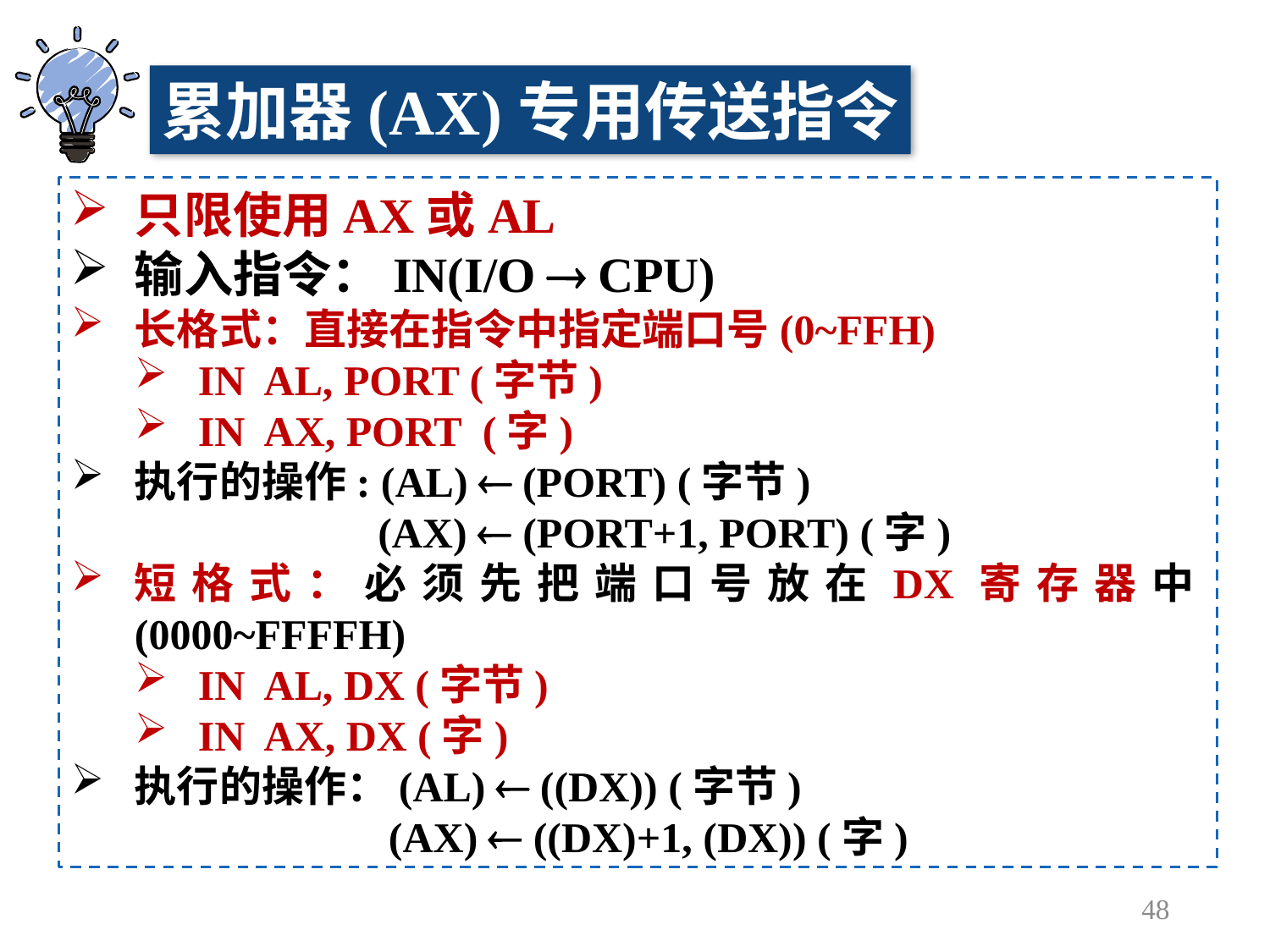

累加器(AX)专用传送指令
只限使用AX或AL
输入指令：IN(I/O → CPU)
长格式：直接在指令中指定端口号(0~FFH)
IN  AL, PORT (字节)
IN  AX, PORT  (字)
执行的操作: (AL) ← (PORT) (字节)
		     (AX) ← (PORT+1, PORT) (字)
短格式：必须先把端口号放在DX寄存器中(0000~FFFFH)
IN  AL, DX (字节)
IN  AX, DX (字)
执行的操作：(AL) ← ((DX)) (字节)
		      (AX) ← ((DX)+1, (DX)) (字)
48